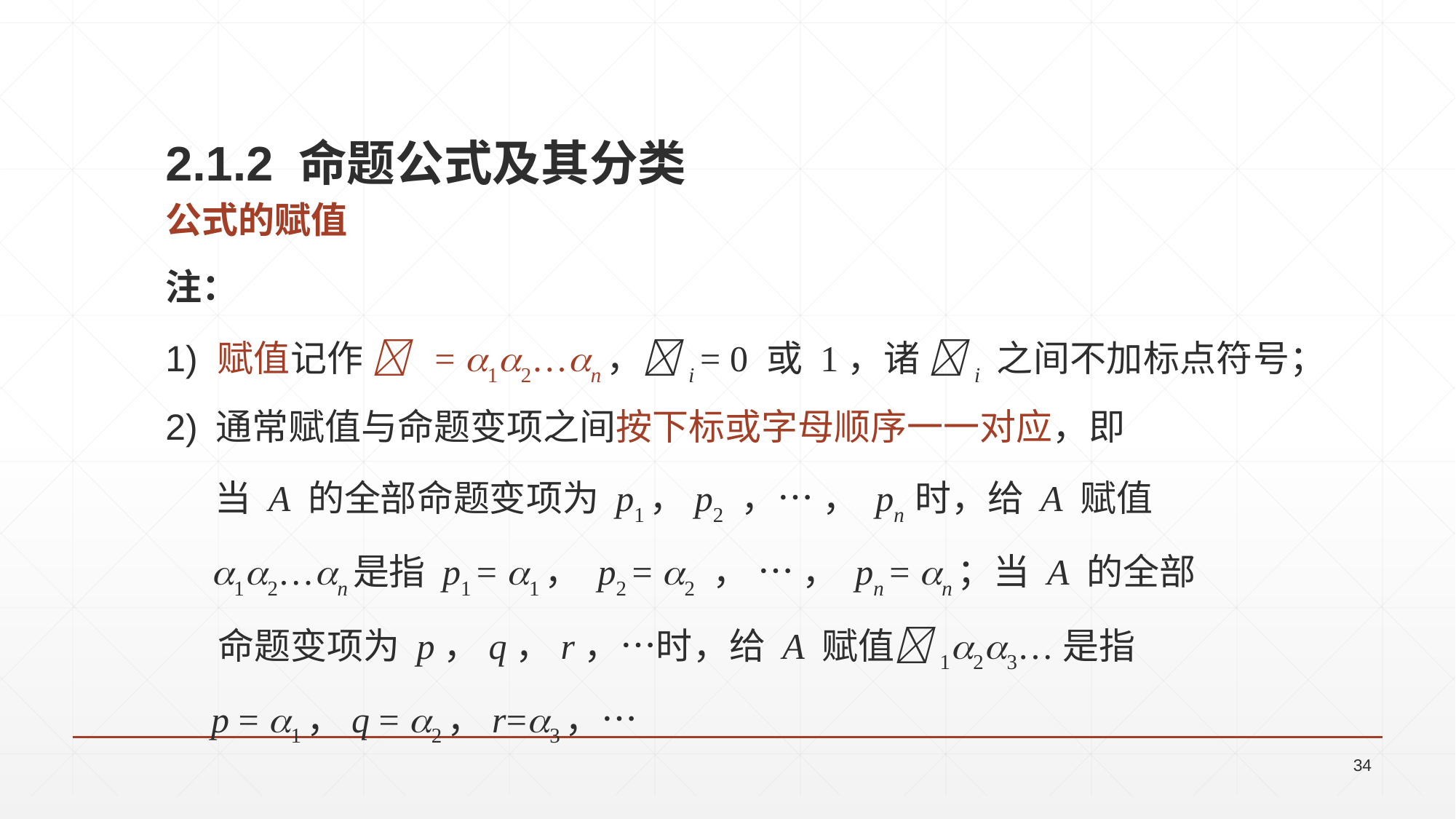

2.1.2 命题公式及其分类
公式的赋值
注：
1) 赋值记作 α  = α1α2…αn，αi = 0 或 1，诸 αi  之间不加标点符号；
2) 通常赋值与命题变项之间按下标或字母顺序一一对应，即
     当 A 的全部命题变项为 p1，p2 ，… ， pn 时，给 A 赋值
     α1α2…αn是指 p1 = α1， p2 = α2 ， … ， pn = αn；当 A 的全部
	  命题变项为 p，q，r，…时，给 A 赋值α1α2α3…是指
	  p = α1，q = α2，r=α3，…
34